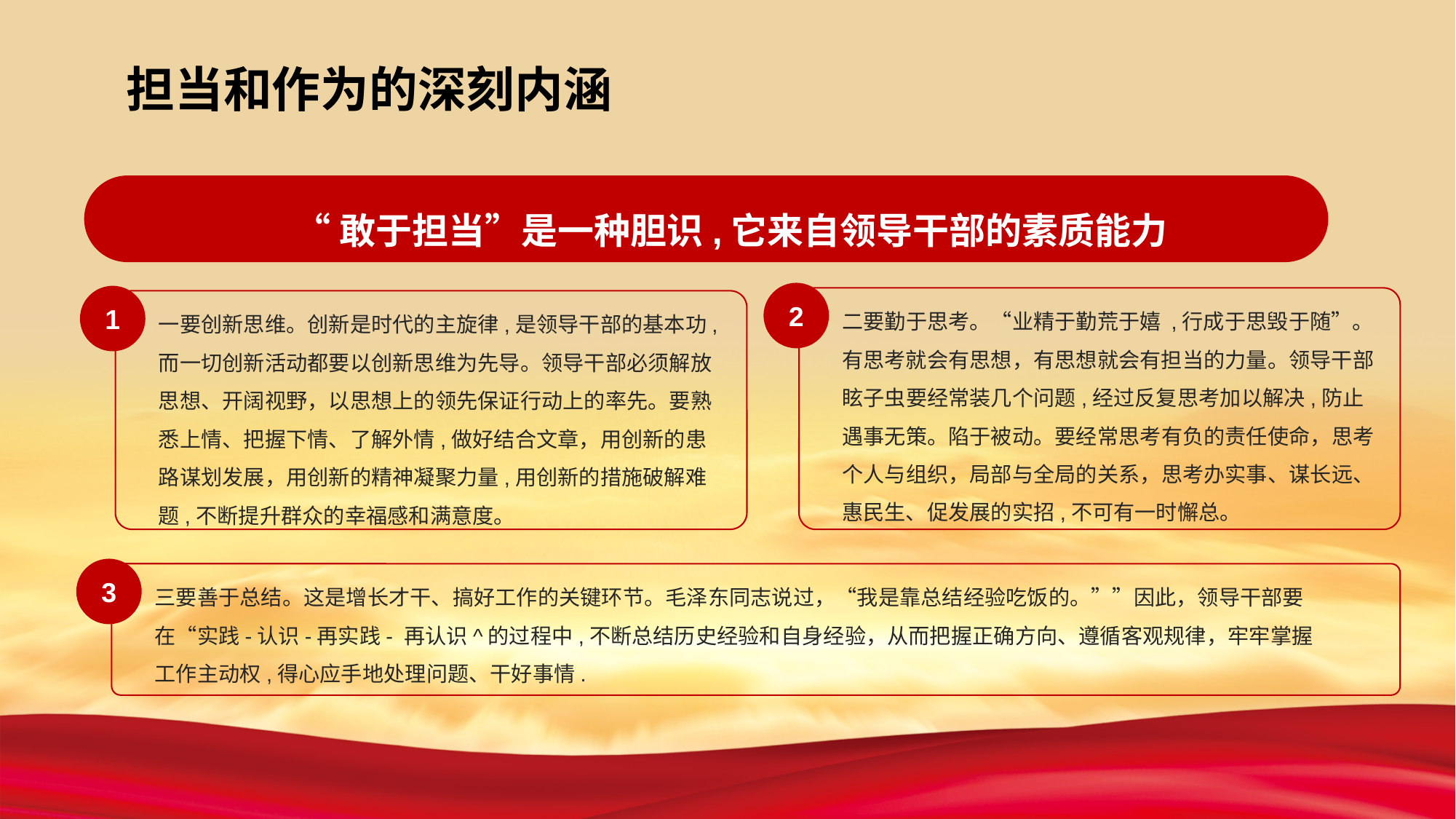

担当和作为的深刻内涵

“敢于担当”是一种胆识,它来自领导干部的素质能力
2

二要勤于思考。“业精于勤荒于嬉 ,行成于思毁于随”。有思考就会有思想，有思想就会有担当的力量。领导干部眩子虫要经常装几个问题,经过反复思考加以解决,防止遇事无策。陷于被动。要经常思考有负的责任使命，思考个人与组织，局部与全局的关系，思考办实事、谋长远、惠民生、促发展的实招,不可有一时懈总。
1

一要创新思维。创新是时代的主旋律,是领导干部的基本功,而一切创新活动都要以创新思维为先导。领导干部必须解放思想、开阔视野，以思想上的领先保证行动上的率先。要熟悉上情、把握下情、了解外情,做好结合文章，用创新的患路谋划发展，用创新的精神凝聚力量,用创新的措施破解难题,不断提升群众的幸福感和满意度。
3

三要善于总结。这是增长才干、搞好工作的关键环节。毛泽东同志说过，“我是靠总结经验吃饭的。””因此，领导干部要在“实践-认识-再实践- 再认识^的过程中,不断总结历史经验和自身经验，从而把握正确方向、遵循客观规律，牢牢掌握工作主动权,得心应手地处理问题、干好事情.